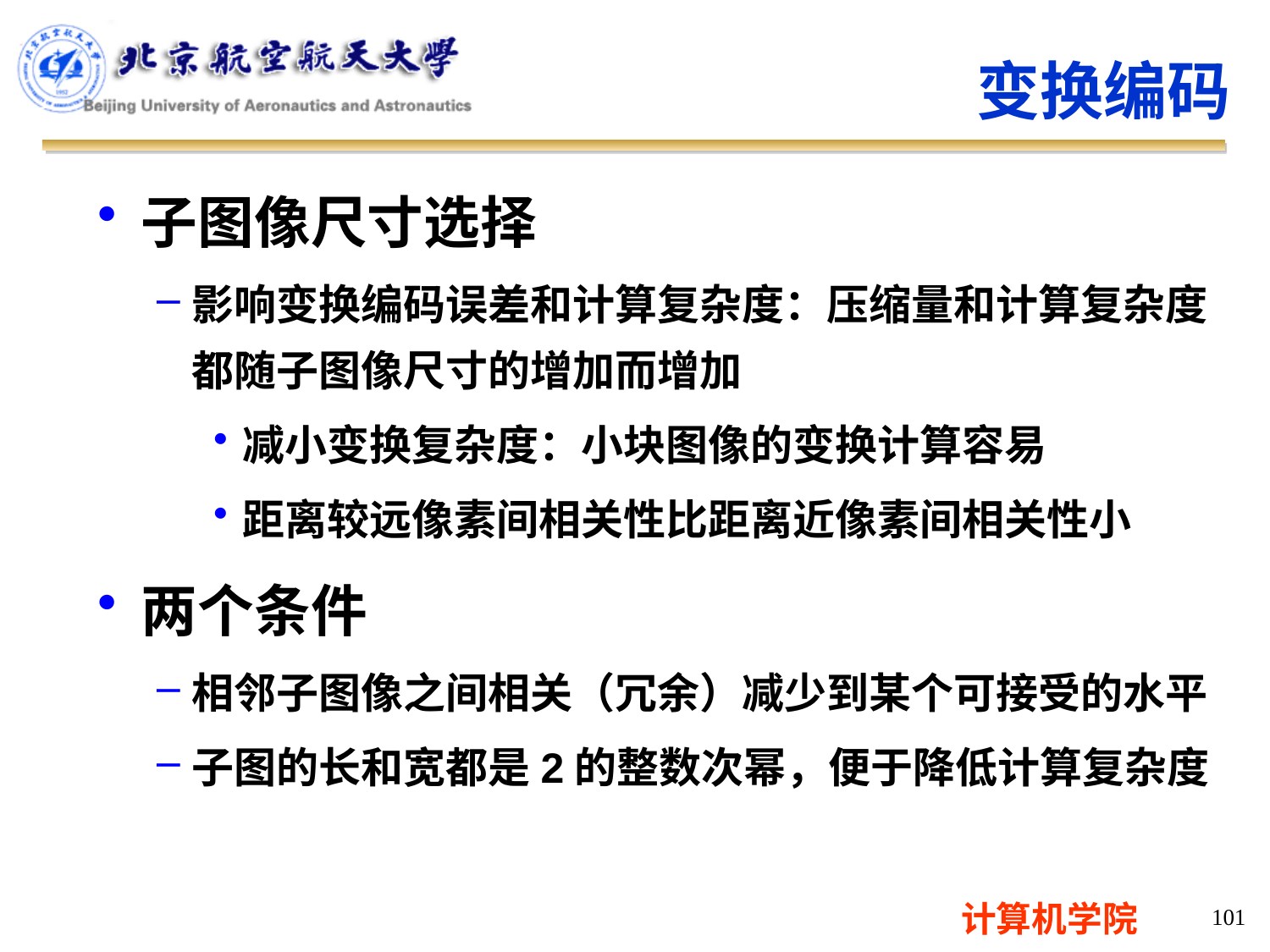

变换编码
子图像尺寸选择
影响变换编码误差和计算复杂度：压缩量和计算复杂度都随子图像尺寸的增加而增加
减小变换复杂度：小块图像的变换计算容易
距离较远像素间相关性比距离近像素间相关性小
两个条件
相邻子图像之间相关（冗余）减少到某个可接受的水平
子图的长和宽都是2的整数次幂，便于降低计算复杂度
101